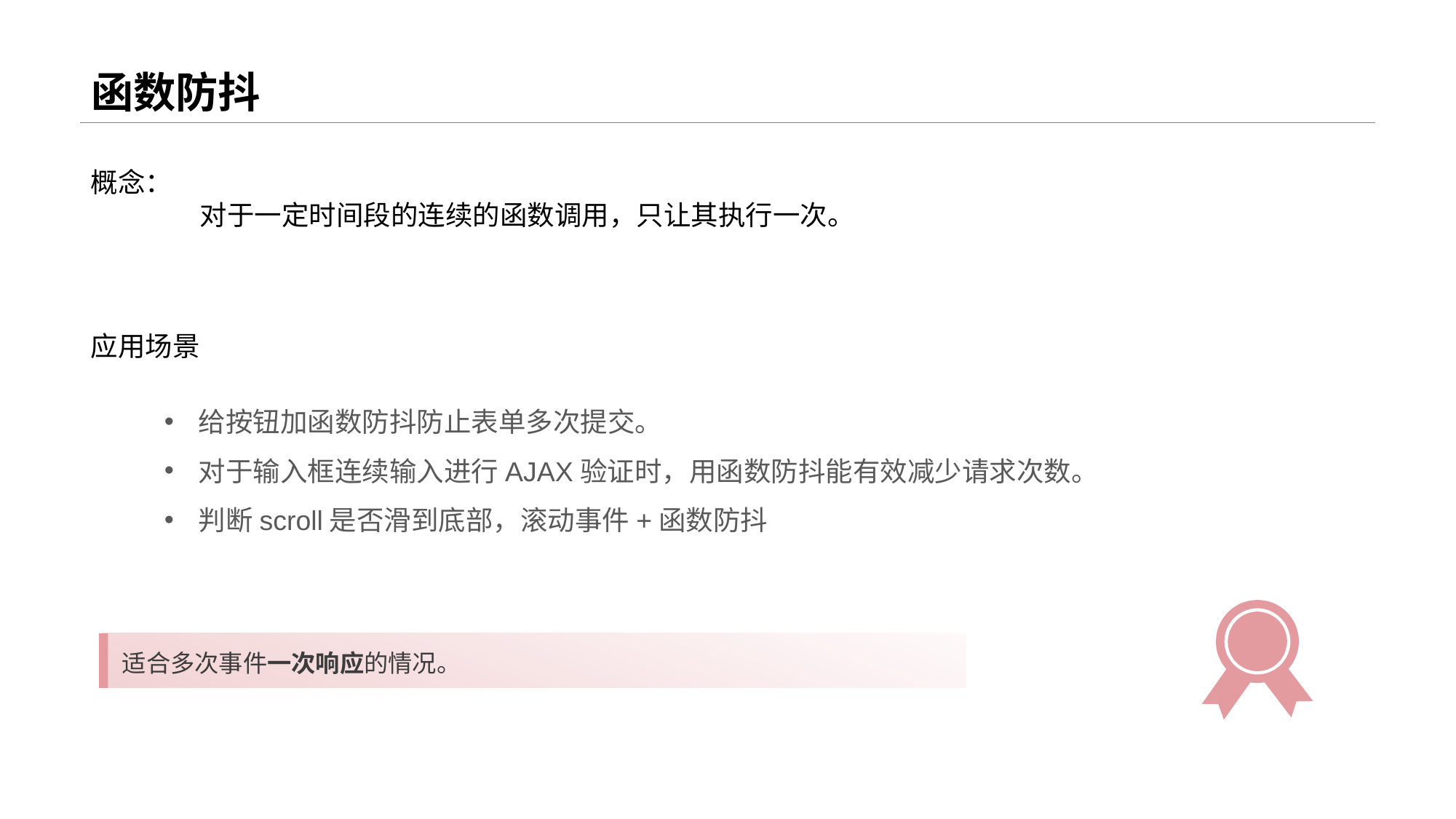

# 函数防抖
概念：
	对于一定时间段的连续的函数调用，只让其执行一次。
应用场景
给按钮加函数防抖防止表单多次提交。
对于输入框连续输入进行AJAX验证时，用函数防抖能有效减少请求次数。
判断scroll是否滑到底部，滚动事件+函数防抖

适合多次事件一次响应的情况。

10